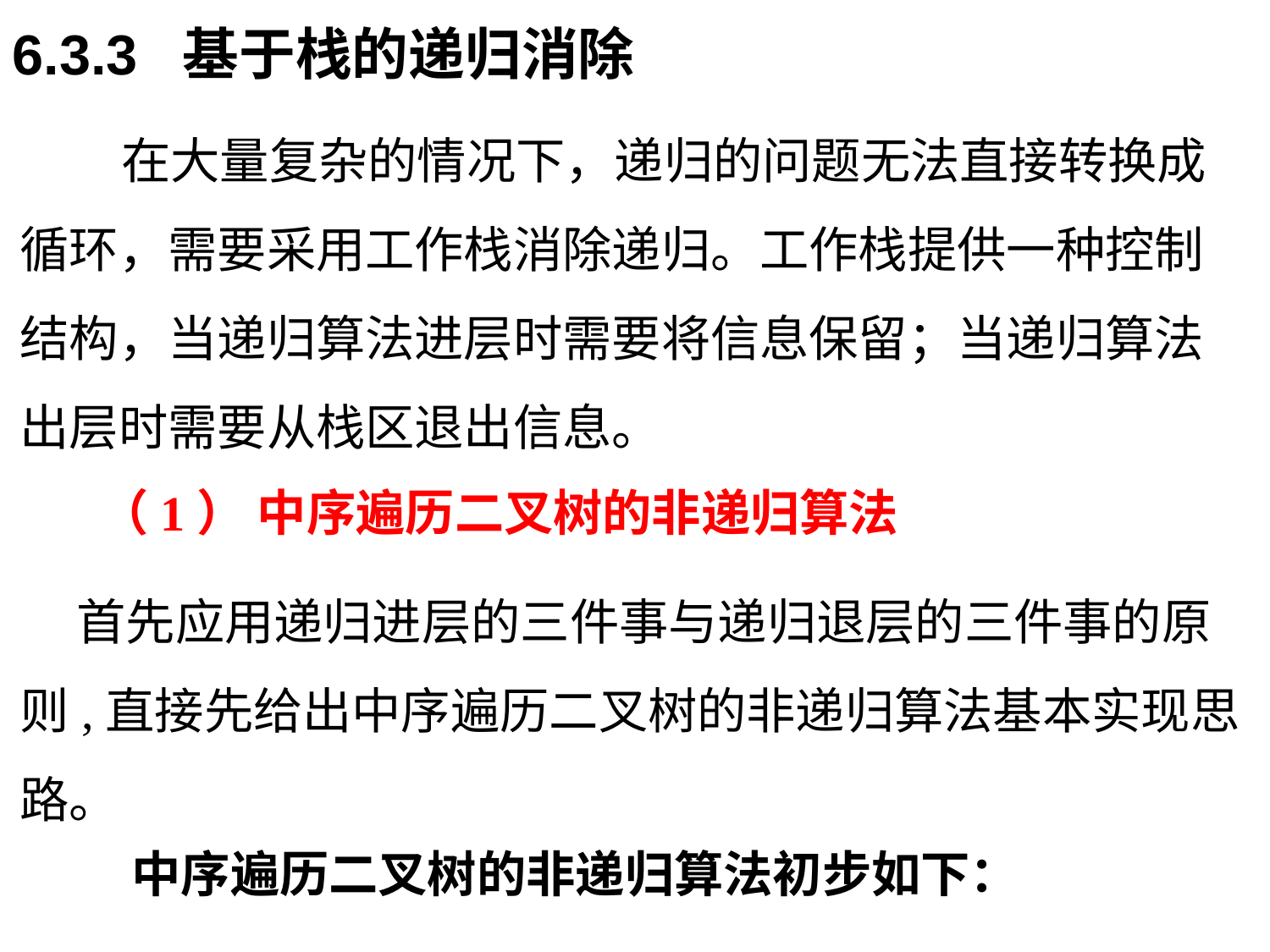

6.3.3  基于栈的递归消除
        在大量复杂的情况下，递归的问题无法直接转换成循环，需要采用工作栈消除递归。工作栈提供一种控制结构，当递归算法进层时需要将信息保留；当递归算法出层时需要从栈区退出信息。
 （1） 中序遍历二叉树的非递归算法
    首先应用递归进层的三件事与递归退层的三件事的原则,直接先给出中序遍历二叉树的非递归算法基本实现思路。
中序遍历二叉树的非递归算法初步如下：